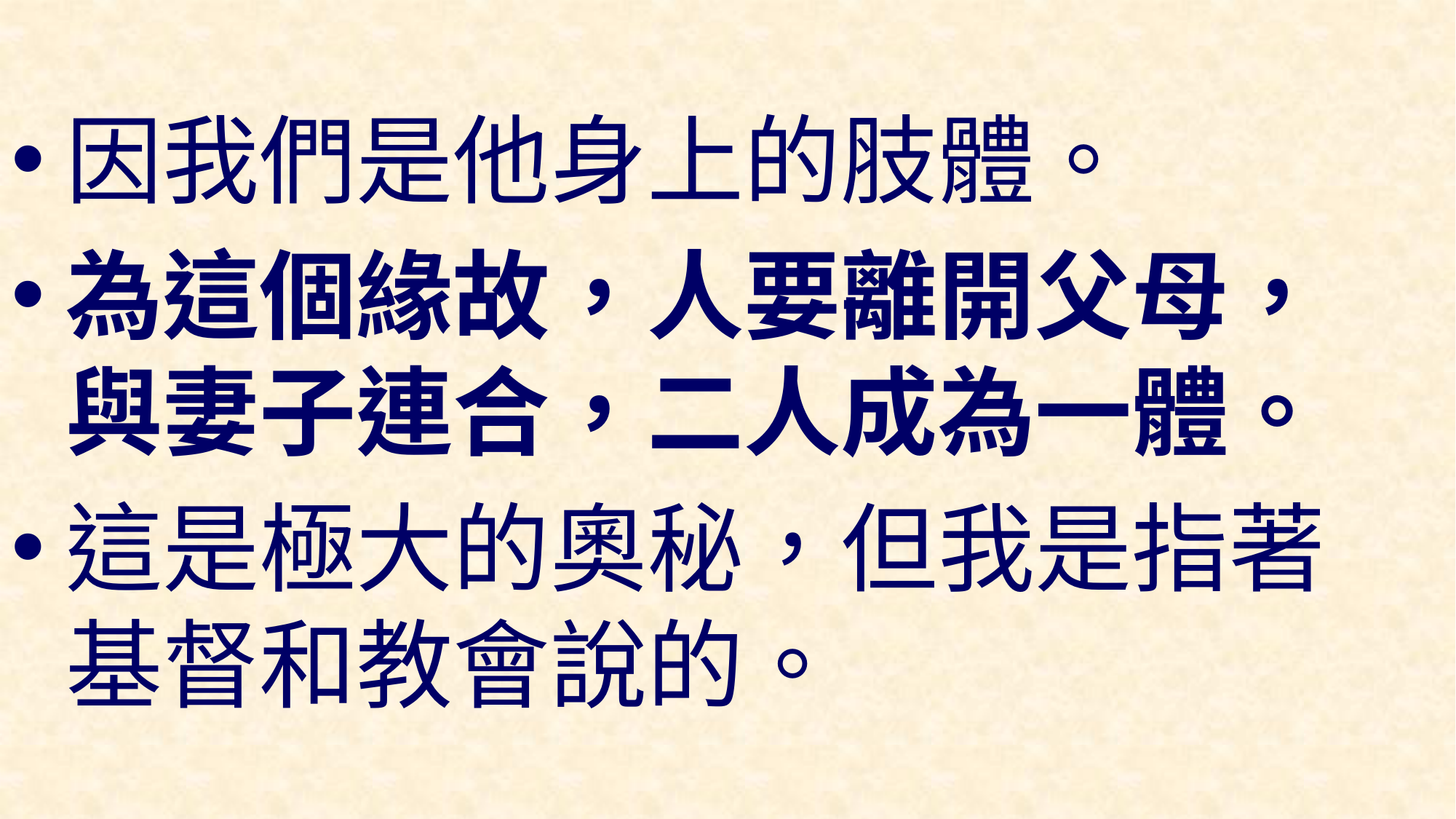

因我們是他身上的肢體。
為這個緣故，人要離開父母，與妻子連合，二人成為一體。
這是極大的奧秘，但我是指著基督和教會說的。